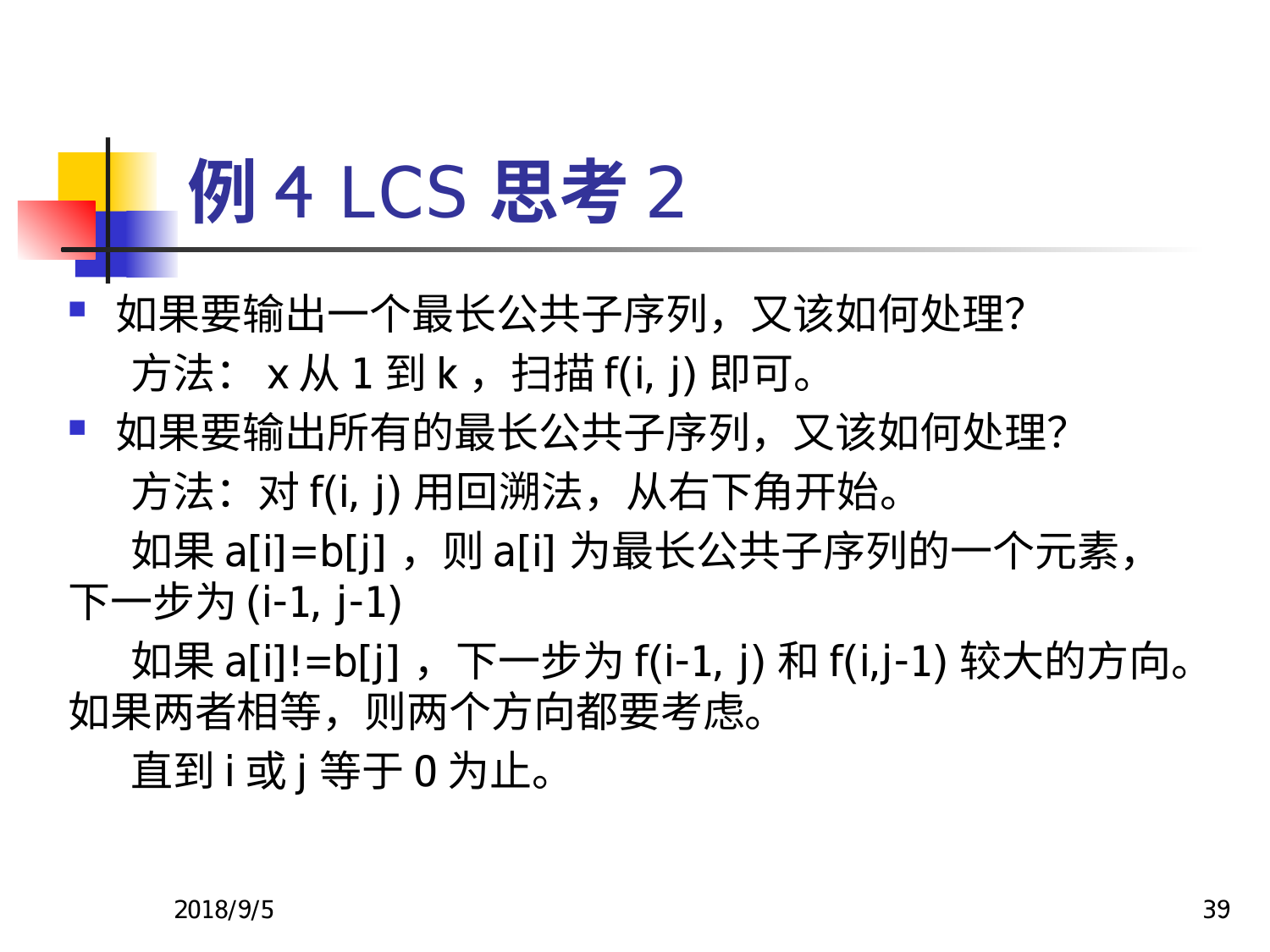

例4 LCS思考2
如果要输出一个最长公共子序列，又该如何处理？
方法：x从1到k，扫描f(i, j)即可。
如果要输出所有的最长公共子序列，又该如何处理？
方法：对f(i, j)用回溯法，从右下角开始。
如果a[i]=b[j]，则a[i]为最长公共子序列的一个元素，下一步为(i-1, j-1)
如果a[i]!=b[j]，下一步为f(i-1, j)和f(i,j-1)较大的方向。如果两者相等，则两个方向都要考虑。
直到i或j等于0为止。
2018/9/5
39